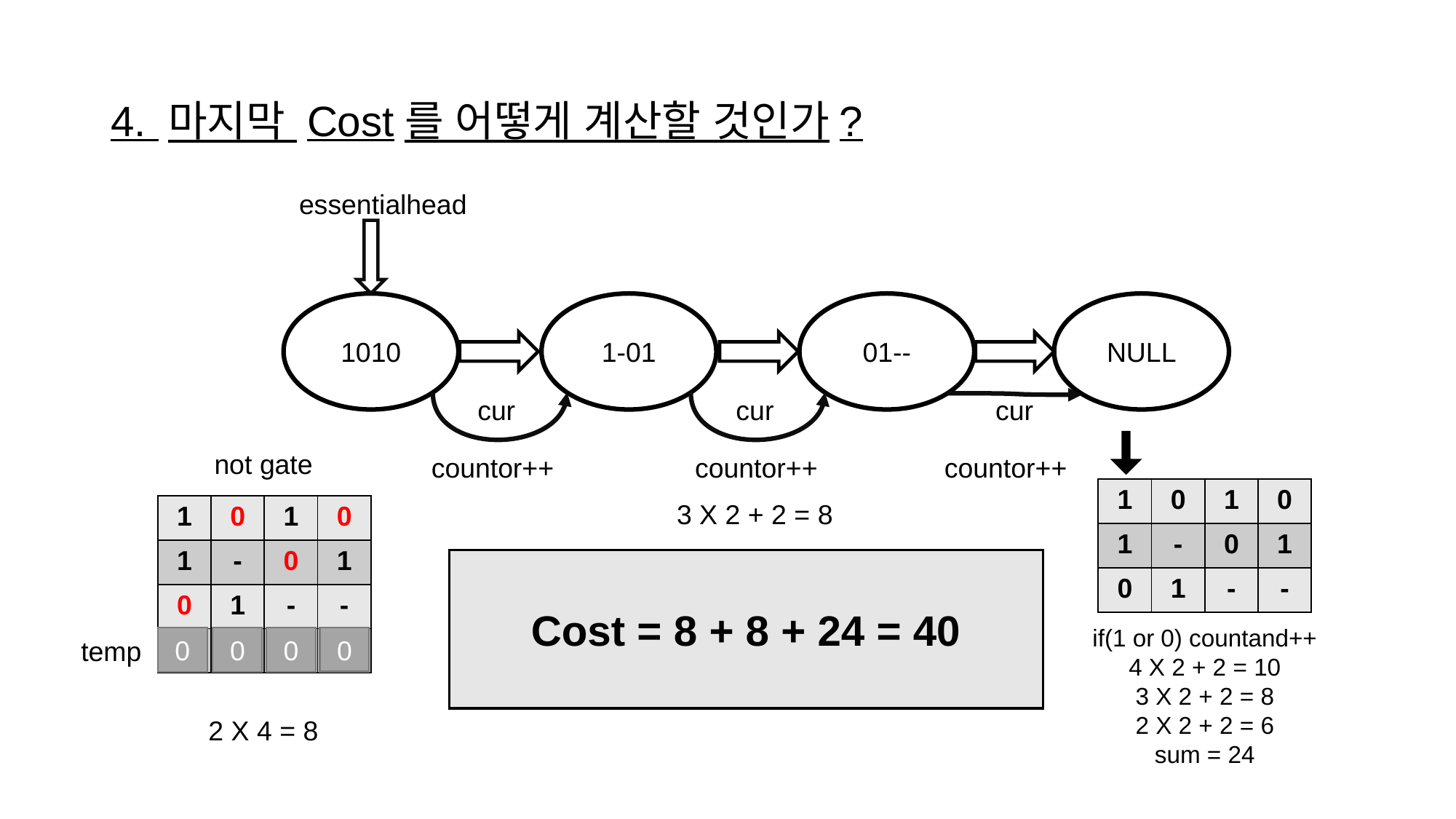

# 4. 마지막 Cost를 어떻게 계산할 것인가?
essentialhead

1010
1-01
01--
NULL

cur
cur
cur

not gate
countor++
countor++
countor++
| 1 | 0 | 1 | 0 |
| --- | --- | --- | --- |
| 1 | - | 0 | 1 |
| 0 | 1 | - | - |
3 X 2 + 2 = 8
| 1 | 0 | 1 | 0 |
| --- | --- | --- | --- |
| 1 | - | 0 | 1 |
| 0 | 1 | - | - |
| 1 | 1 | 1 | 1 |
Cost = 8 + 8 + 24 = 40
if(1 or 0) countand++
4 X 2 + 2 = 10
3 X 2 + 2 = 8
2 X 2 + 2 = 6
sum = 24
0
0
0
0
temp
2 X 4 = 8